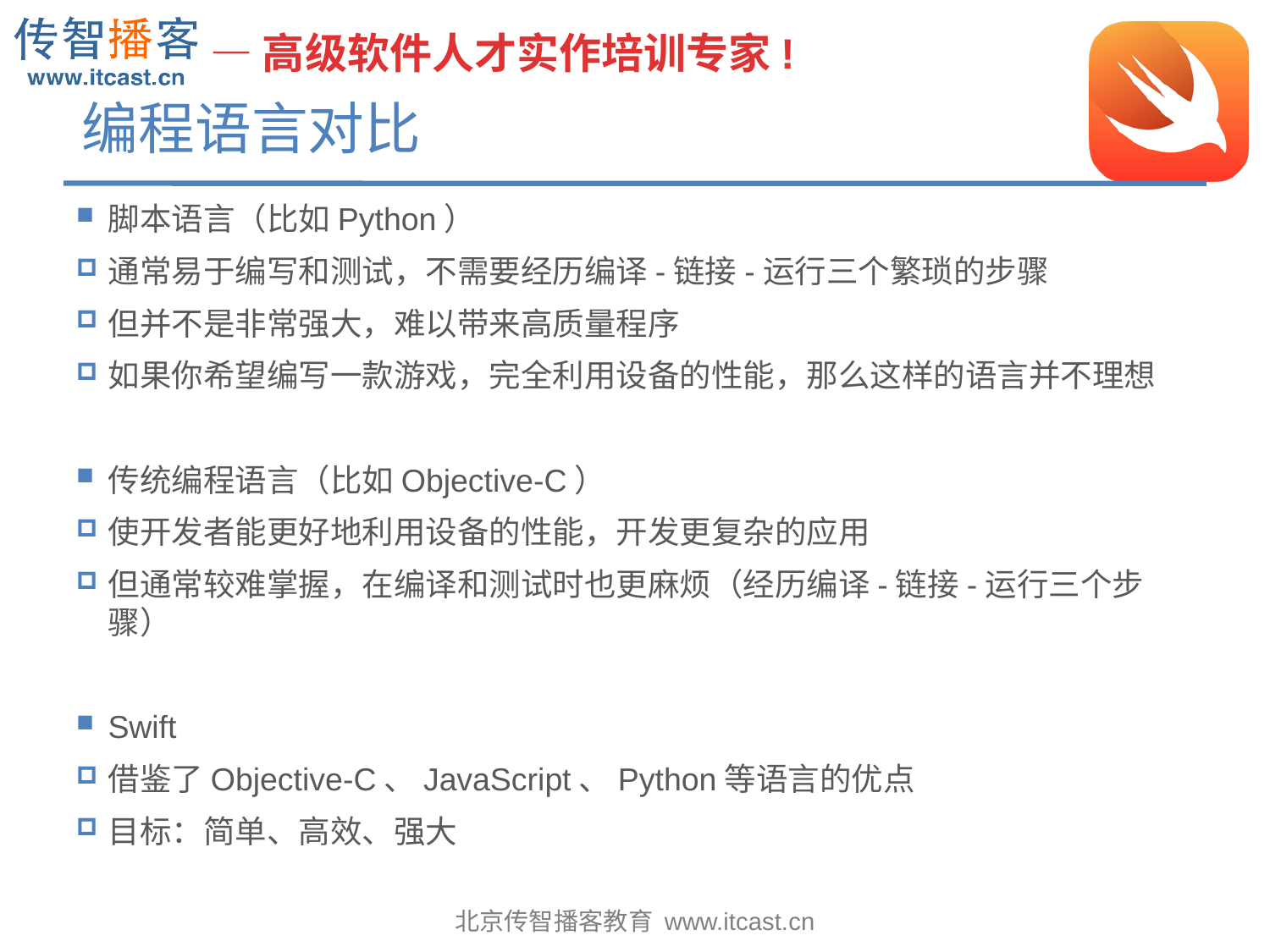

# 编程语言对比
脚本语言（比如Python）
通常易于编写和测试，不需要经历编译-链接-运行三个繁琐的步骤
但并不是非常强大，难以带来高质量程序
如果你希望编写一款游戏，完全利用设备的性能，那么这样的语言并不理想

传统编程语言（比如Objective-C）
使开发者能更好地利用设备的性能，开发更复杂的应用
但通常较难掌握，在编译和测试时也更麻烦（经历编译-链接-运行三个步骤）

Swift
借鉴了Objective-C、JavaScript、Python等语言的优点
目标：简单、高效、强大